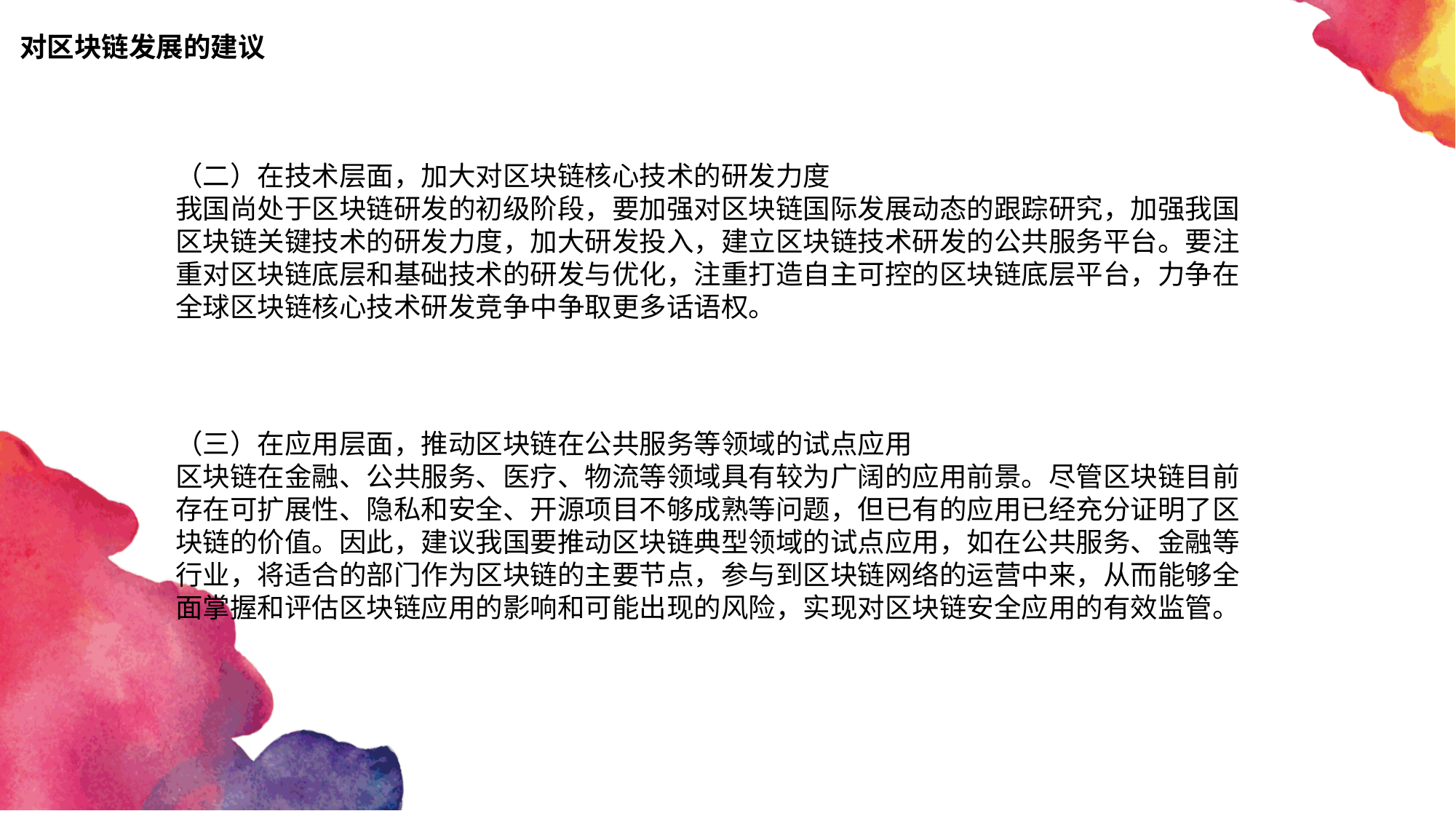

对区块链发展的建议
（二）在技术层面，加大对区块链核心技术的研发力度
我国尚处于区块链研发的初级阶段，要加强对区块链国际发展动态的跟踪研究，加强我国区块链关键技术的研发力度，加大研发投入，建立区块链技术研发的公共服务平台。要注重对区块链底层和基础技术的研发与优化，注重打造自主可控的区块链底层平台，力争在全球区块链核心技术研发竞争中争取更多话语权。
（三）在应用层面，推动区块链在公共服务等领域的试点应用
区块链在金融、公共服务、医疗、物流等领域具有较为广阔的应用前景。尽管区块链目前存在可扩展性、隐私和安全、开源项目不够成熟等问题，但已有的应用已经充分证明了区块链的价值。因此，建议我国要推动区块链典型领域的试点应用，如在公共服务、金融等行业，将适合的部门作为区块链的主要节点，参与到区块链网络的运营中来，从而能够全面掌握和评估区块链应用的影响和可能出现的风险，实现对区块链安全应用的有效监管。